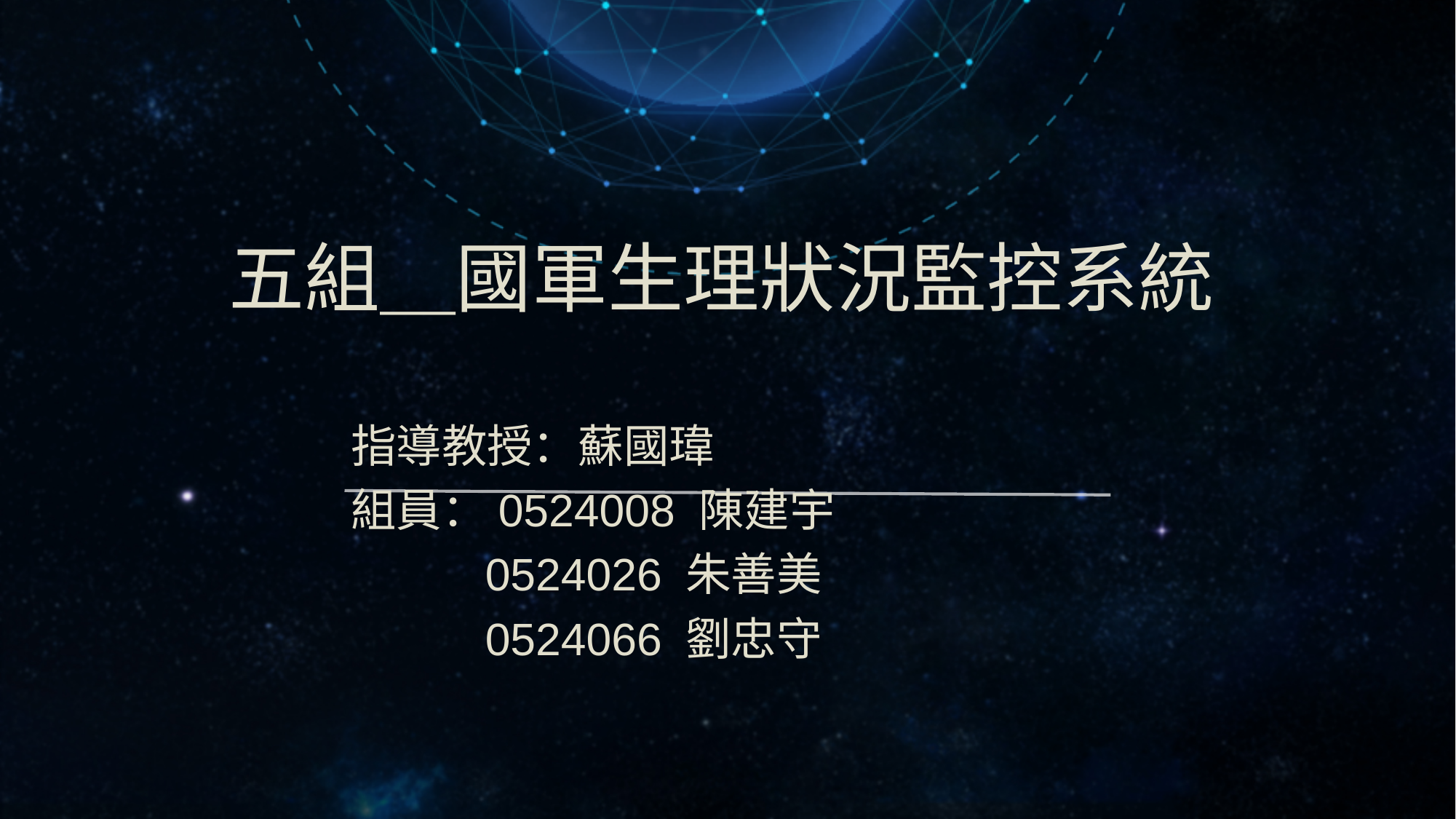

# 五組＿國軍生理狀況監控系統
指導教授：蘇國瑋
組員：0524008 陳建宇
  0524026 朱善美
  0524066 劉忠守